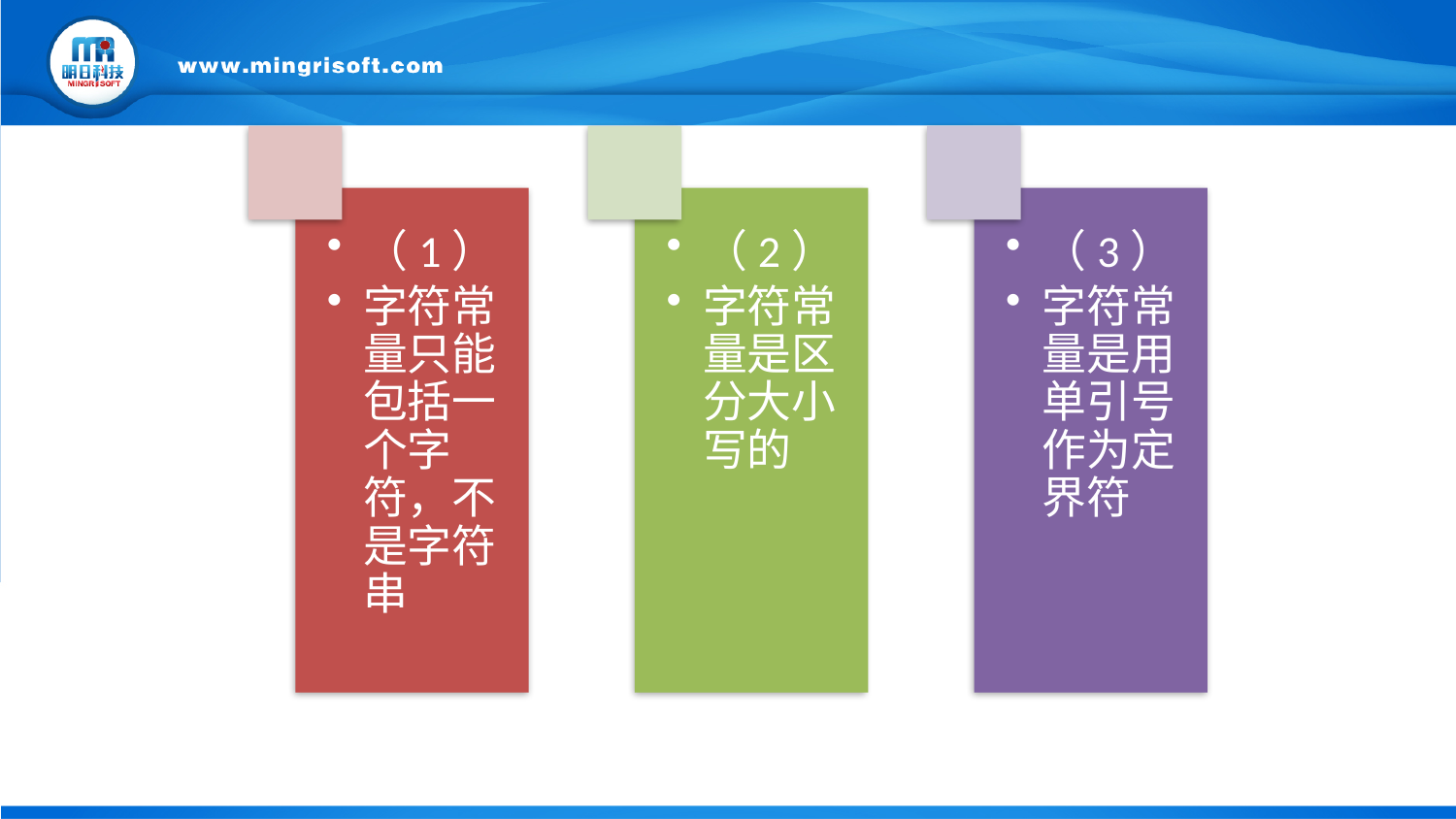

（1）
字符常量只能包括一个字符，不是字符串

（2）
字符常量是区分大小写的

（3）
字符常量是用单引号作为定界符